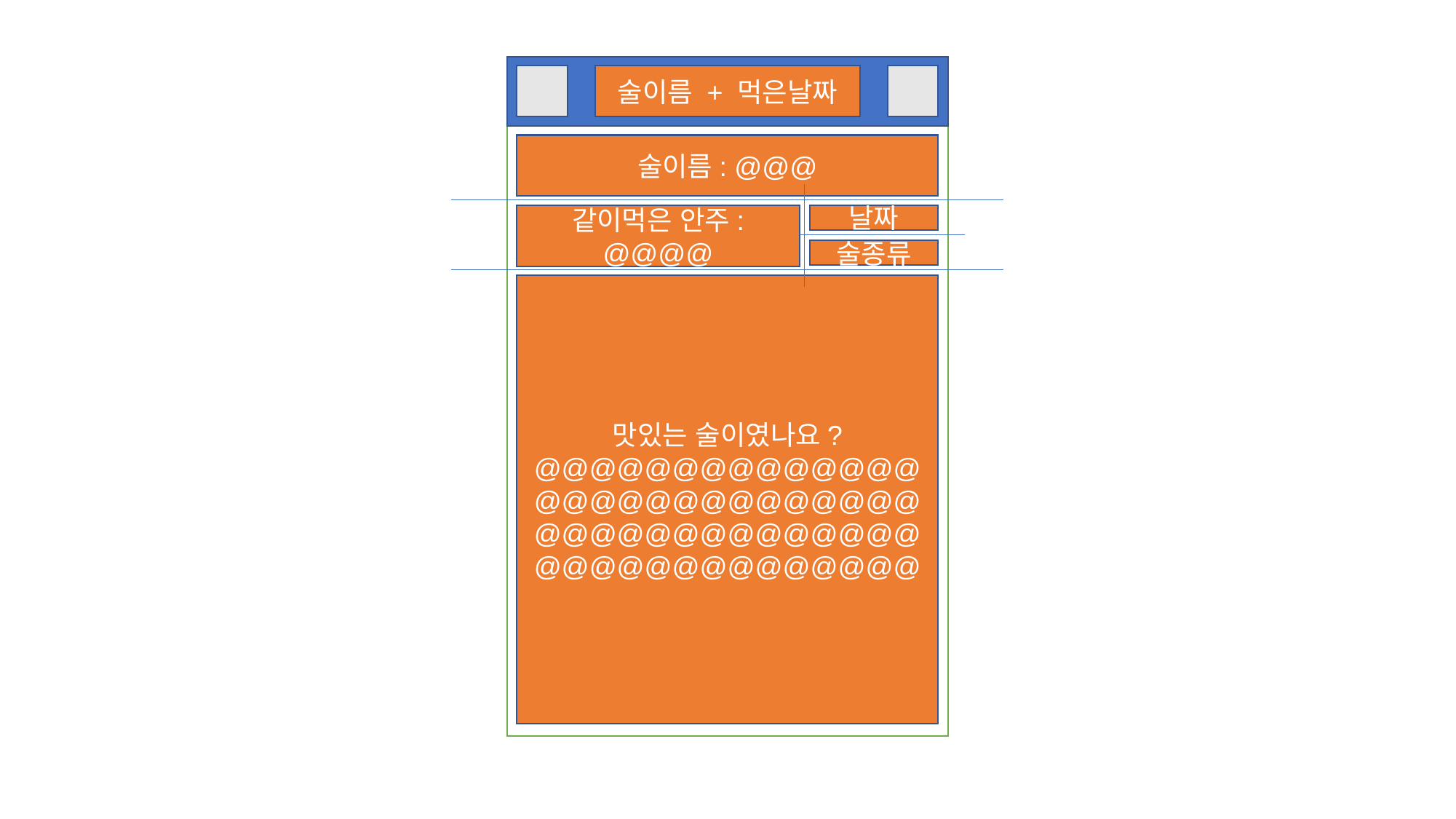

술이름 + 먹은날짜

술이름: @@@
같이먹은 안주: @@@@
날짜
술종류
맛있는 술이였나요? @@@@@@@@@@@@@@@@@@@@@@@@@@@@@@@@@@@@@@@@@@@@@@@@@@@@@@@@